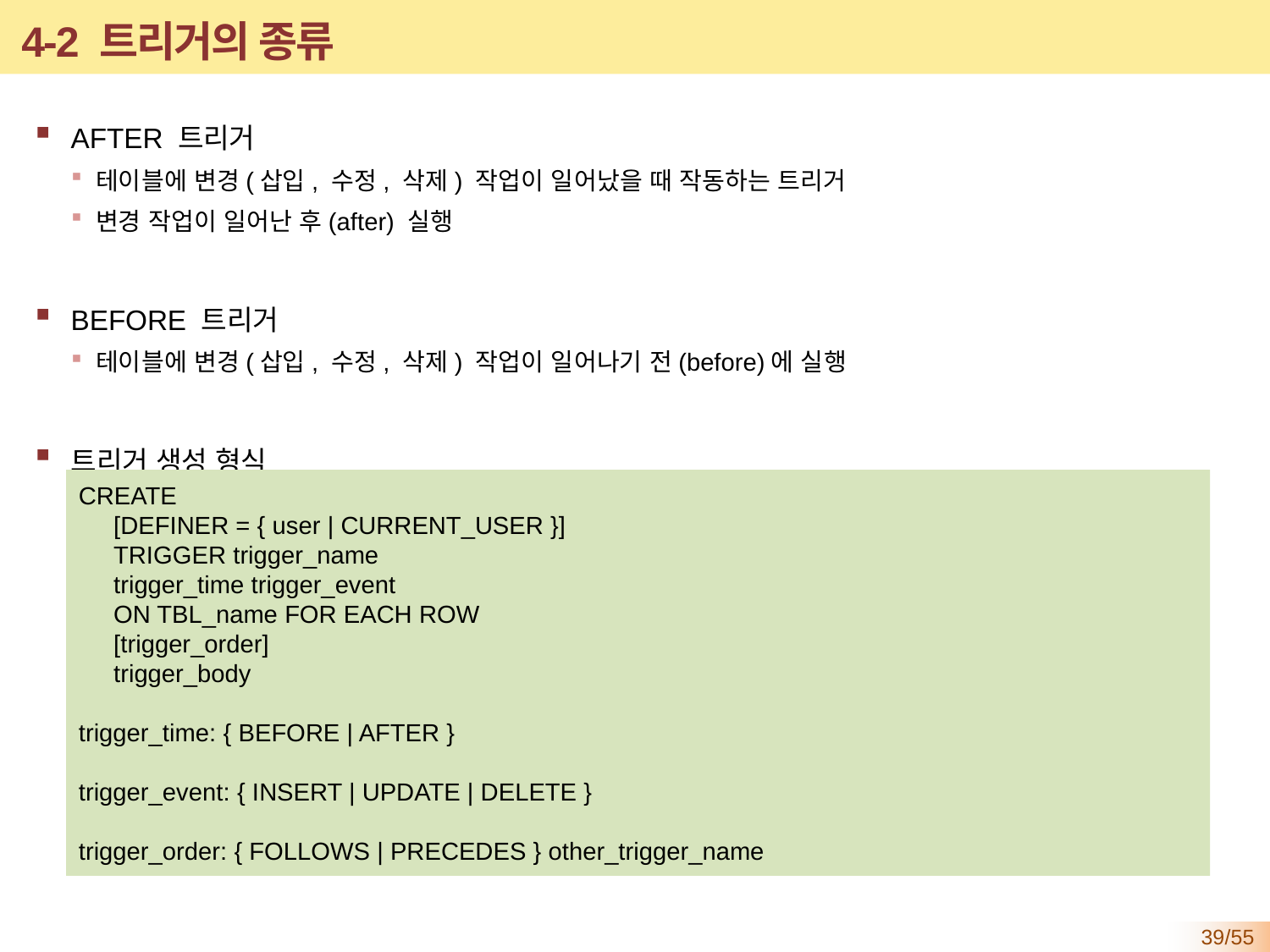

# 4-2 트리거의 종류
AFTER 트리거
테이블에 변경(삽입, 수정, 삭제) 작업이 일어났을 때 작동하는 트리거
변경 작업이 일어난 후(after) 실행

BEFORE 트리거
테이블에 변경(삽입, 수정, 삭제) 작업이 일어나기 전(before)에 실행

트리거 생성 형식
CREATE
     [DEFINER = { user | CURRENT_USER }]
     TRIGGER trigger_name
     trigger_time trigger_event
     ON TBL_name FOR EACH ROW
     [trigger_order]
     trigger_body

trigger_time: { BEFORE | AFTER }

trigger_event: { INSERT | UPDATE | DELETE }

trigger_order: { FOLLOWS | PRECEDES } other_trigger_name